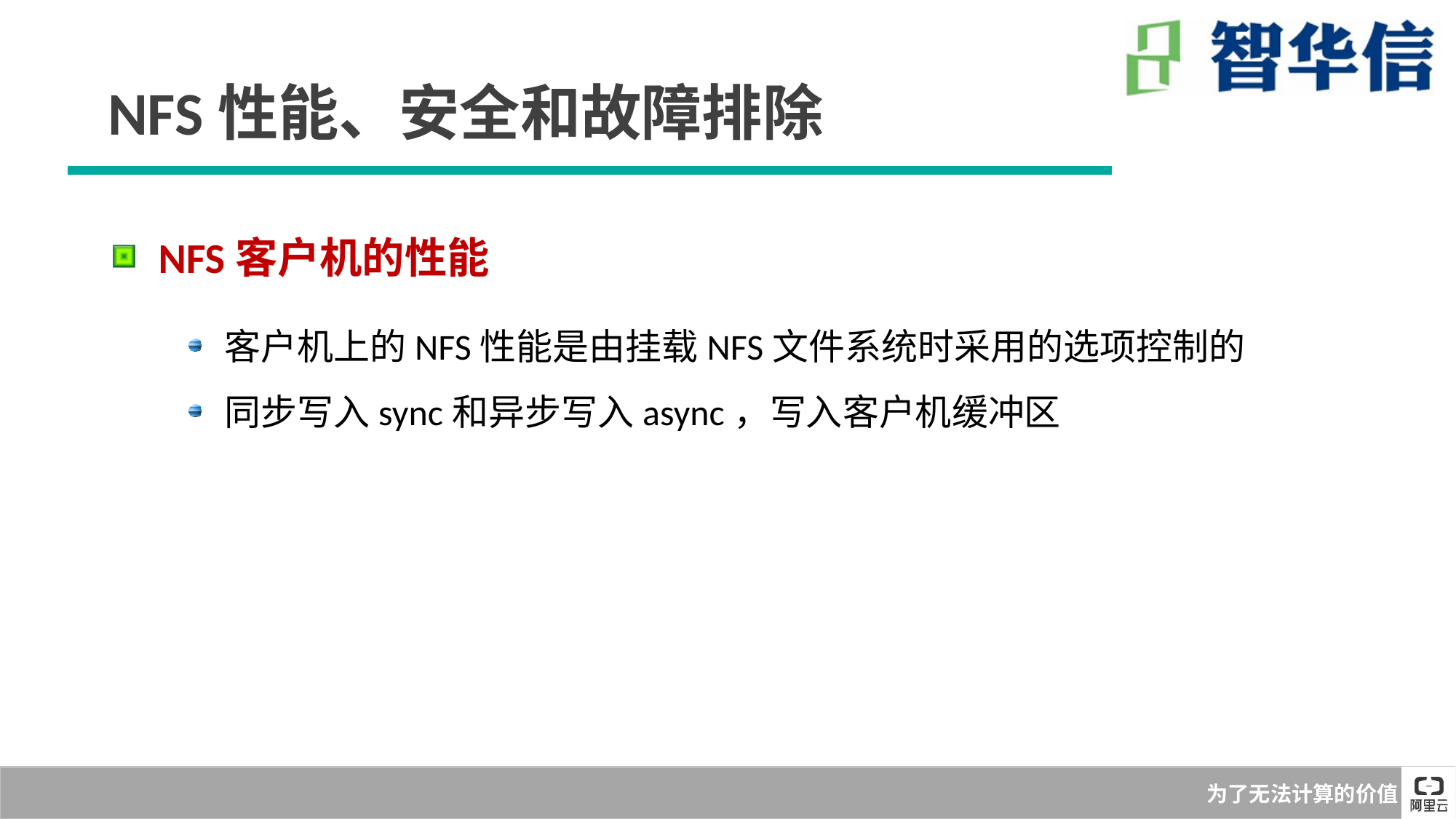

NFS性能、安全和故障排除
  NFS客户机的性能
 客户机上的NFS性能是由挂载NFS文件系统时采用的选项控制的
 同步写入sync和异步写入async，写入客户机缓冲区